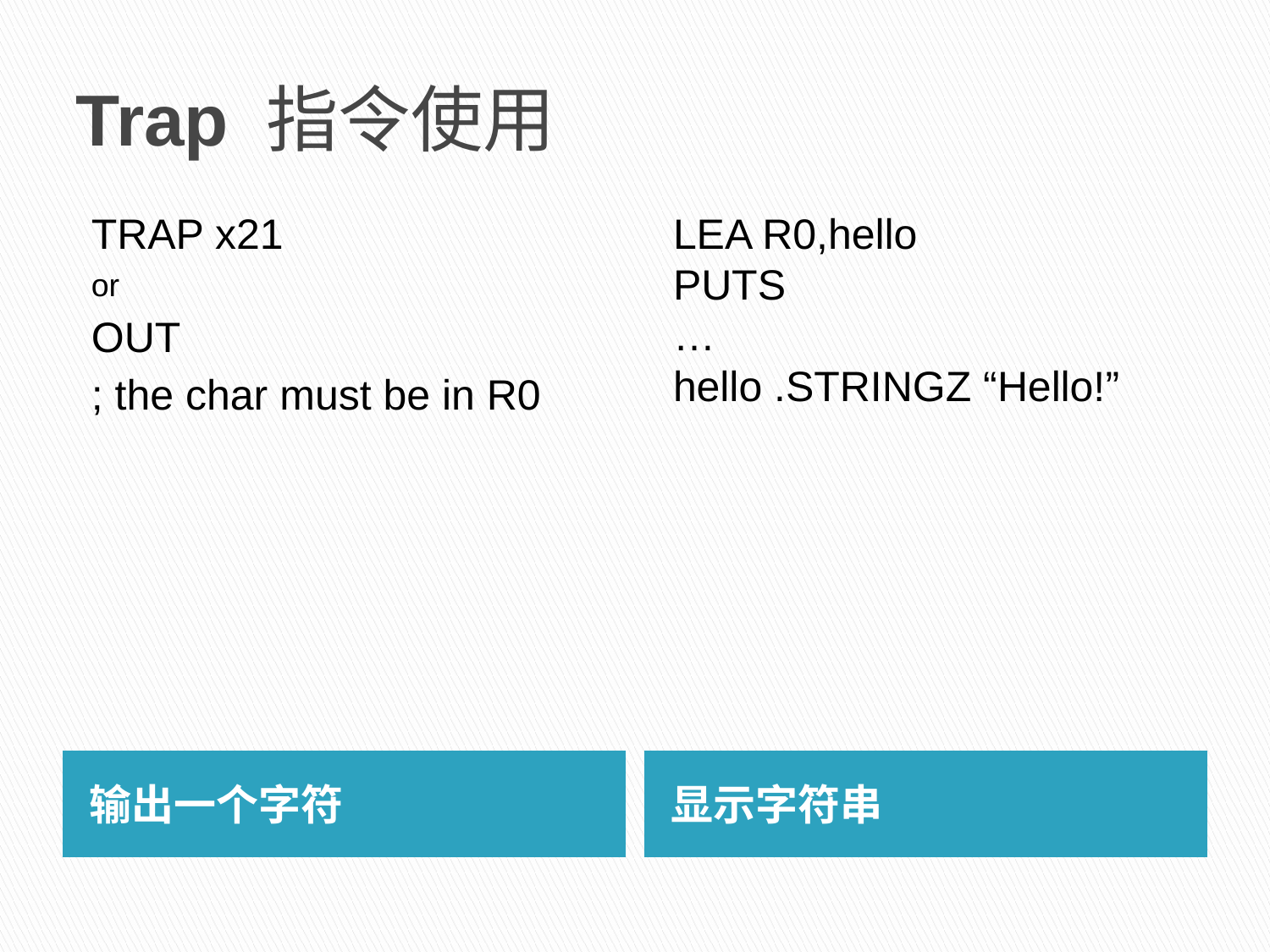

# Trap 指令使用
TRAP x21
or
OUT
; the char must be in R0

LEA R0,hello
PUTS
…
hello .STRINGZ “Hello!”

输出一个字符
显示字符串